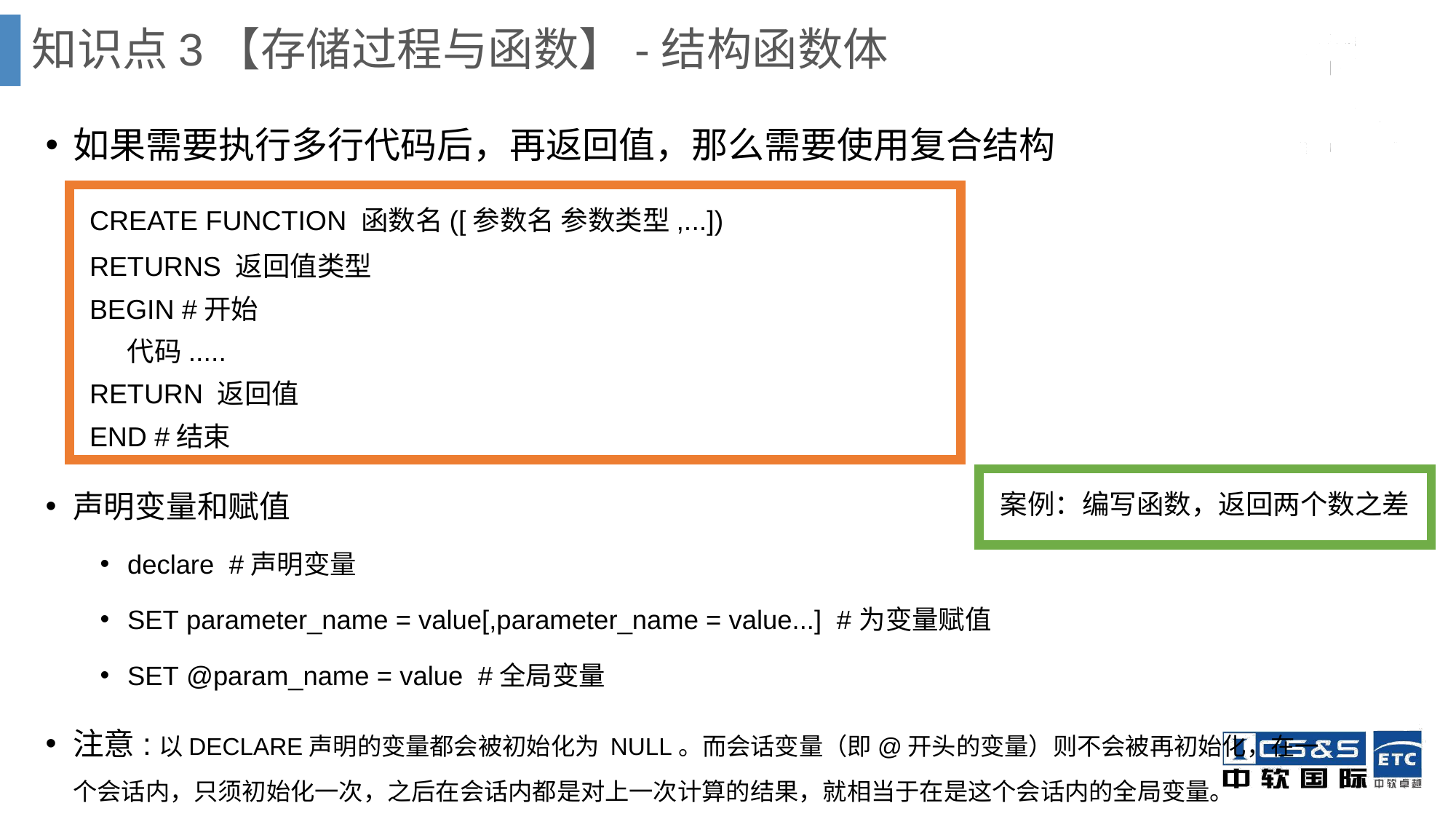

知识点3【存储过程与函数】-结构函数体
如果需要执行多行代码后，再返回值，那么需要使用复合结构

声明变量和赋值
declare  #声明变量
SET parameter_name = value[,parameter_name = value...]  #为变量赋值
SET @param_name = value  #全局变量
注意:以DECLARE声明的变量都会被初始化为 NULL。而会话变量（即@开头的变量）则不会被再初始化，在一个会话内，只须初始化一次，之后在会话内都是对上一次计算的结果，就相当于在是这个会话内的全局变量。

CREATE FUNCTION 函数名([参数名 参数类型,...])
RETURNS 返回值类型
BEGIN #开始
     代码.....
RETURN 返回值
END #结束

案例：编写函数，返回两个数之差